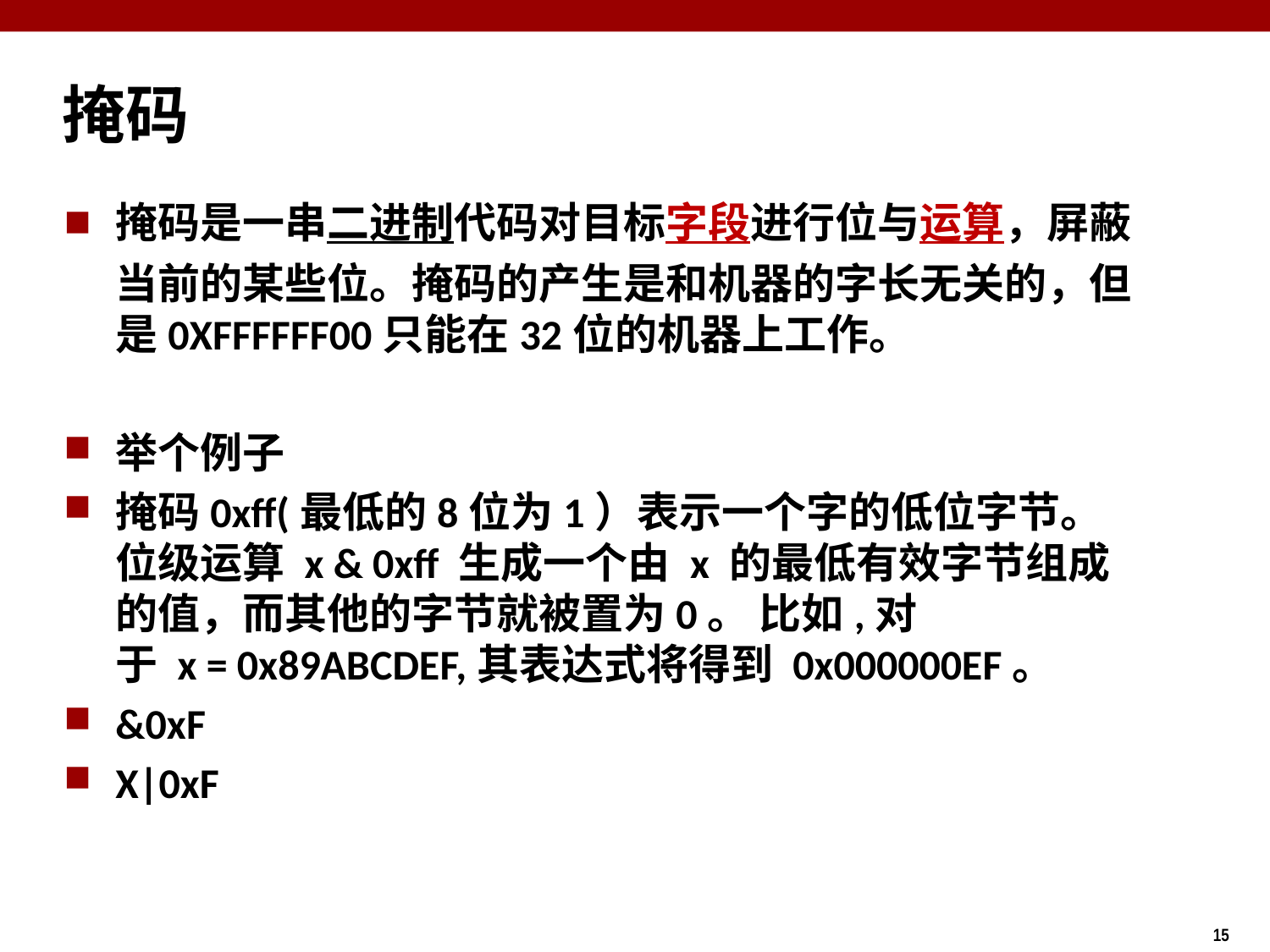

# 掩码
掩码是一串二进制代码对目标字段进行位与运算，屏蔽当前的某些位。掩码的产生是和机器的字长无关的，但是0XFFFFFF00只能在32位的机器上工作。

举个例子
掩码0xff(最低的8位为1）表示一个字的低位字节。位级运算 x & 0xff 生成一个由 x 的最低有效字节组成的值，而其他的字节就被置为0。 比如,对于 x = 0x89ABCDEF,其表达式将得到 0x000000EF。
&0xF
X|0xF